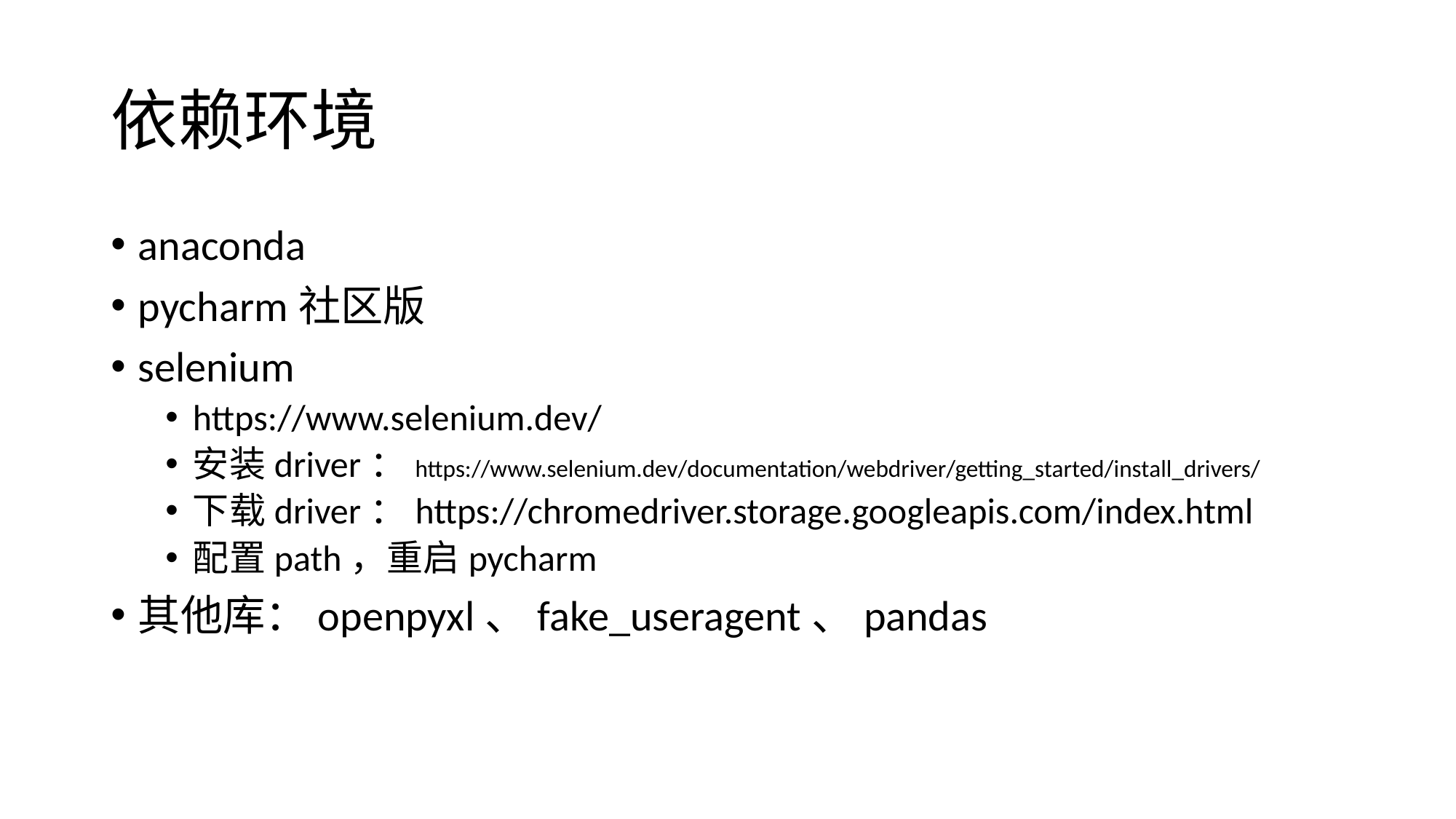

# 依赖环境
anaconda
pycharm社区版
selenium
https://www.selenium.dev/
安装driver：https://www.selenium.dev/documentation/webdriver/getting_started/install_drivers/
下载driver：https://chromedriver.storage.googleapis.com/index.html
配置path，重启pycharm
其他库：openpyxl、fake_useragent、pandas